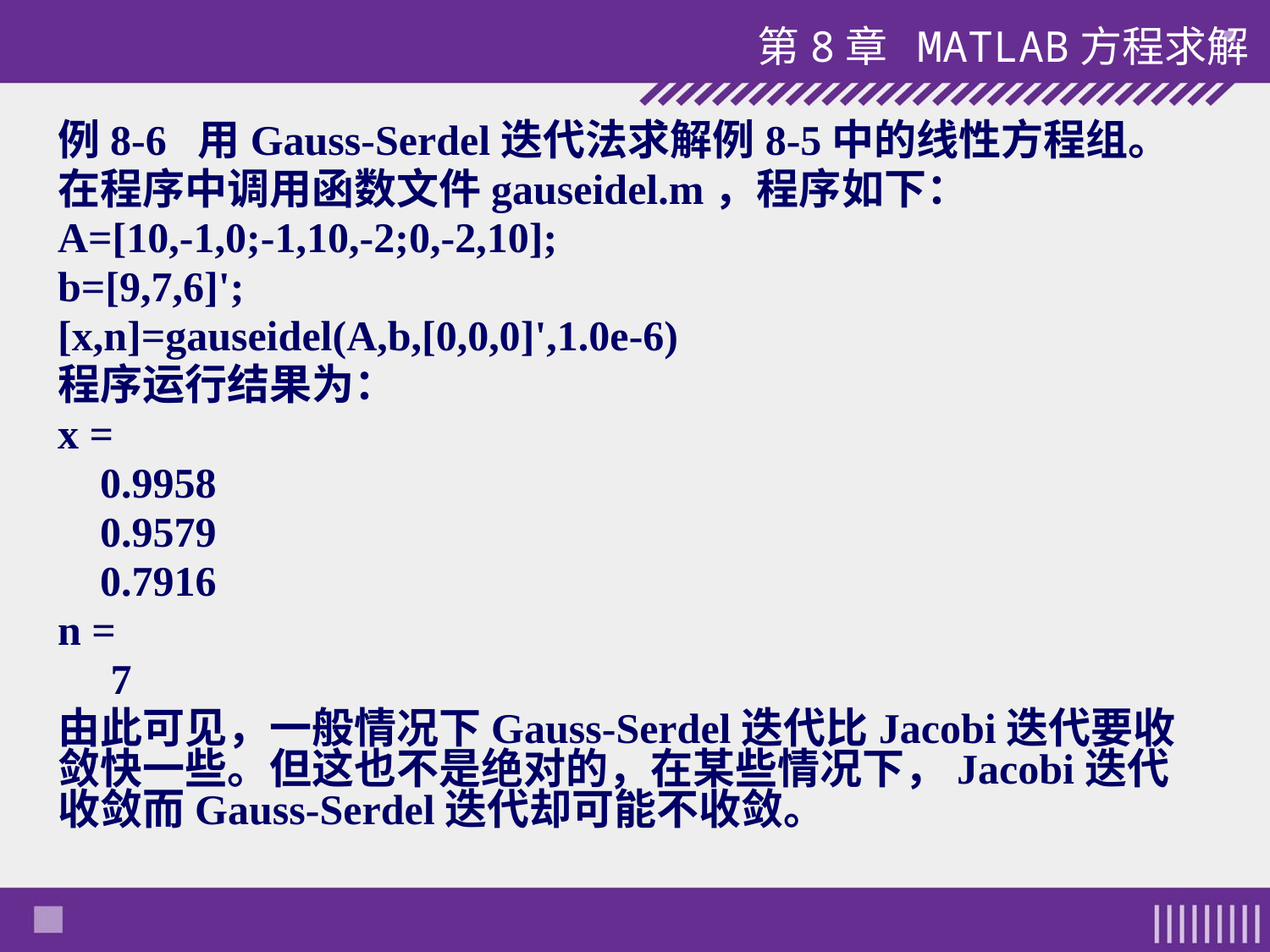

第8章  MATLAB方程求解
例8-6  用Gauss-Serdel迭代法求解例8-5中的线性方程组。
在程序中调用函数文件gauseidel.m，程序如下：
A=[10,-1,0;-1,10,-2;0,-2,10];
b=[9,7,6]';
[x,n]=gauseidel(A,b,[0,0,0]',1.0e-6)
程序运行结果为：
x =
    0.9958
    0.9579
    0.7916
n =
     7
由此可见，一般情况下Gauss-Serdel迭代比Jacobi迭代要收敛快一些。但这也不是绝对的，在某些情况下，Jacobi迭代收敛而Gauss-Serdel迭代却可能不收敛。